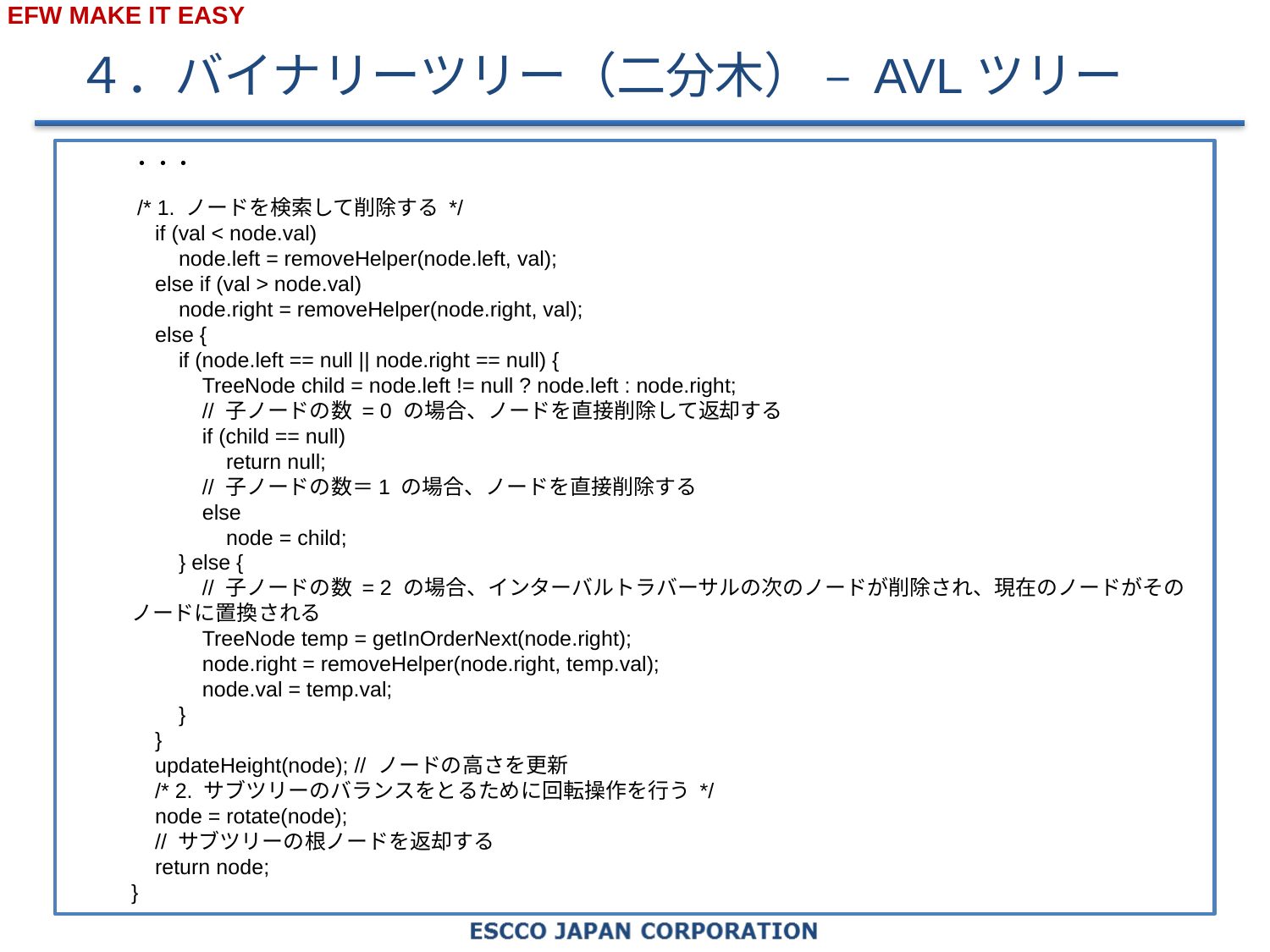

# ４．バイナリーツリー（二分木） – AVLツリー
・・・

 /* 1. ノードを検索して削除する */
    if (val < node.val)
        node.left = removeHelper(node.left, val);
    else if (val > node.val)
        node.right = removeHelper(node.right, val);
    else {
        if (node.left == null || node.right == null) {
            TreeNode child = node.left != null ? node.left : node.right;
            // 子ノードの数 = 0 の場合、ノードを直接削除して返却する
            if (child == null)
                return null;
            // 子ノードの数＝1 の場合、ノードを直接削除する
            else
                node = child;
        } else {
            // 子ノードの数 = 2 の場合、インターバルトラバーサルの次のノードが削除され、現在のノードがそのノードに置換される
            TreeNode temp = getInOrderNext(node.right);
            node.right = removeHelper(node.right, temp.val);
            node.val = temp.val;
        }
    }
    updateHeight(node); // ノードの高さを更新
    /* 2. サブツリーのバランスをとるために回転操作を行う */
    node = rotate(node);
    // サブツリーの根ノードを返却する
    return node;
}